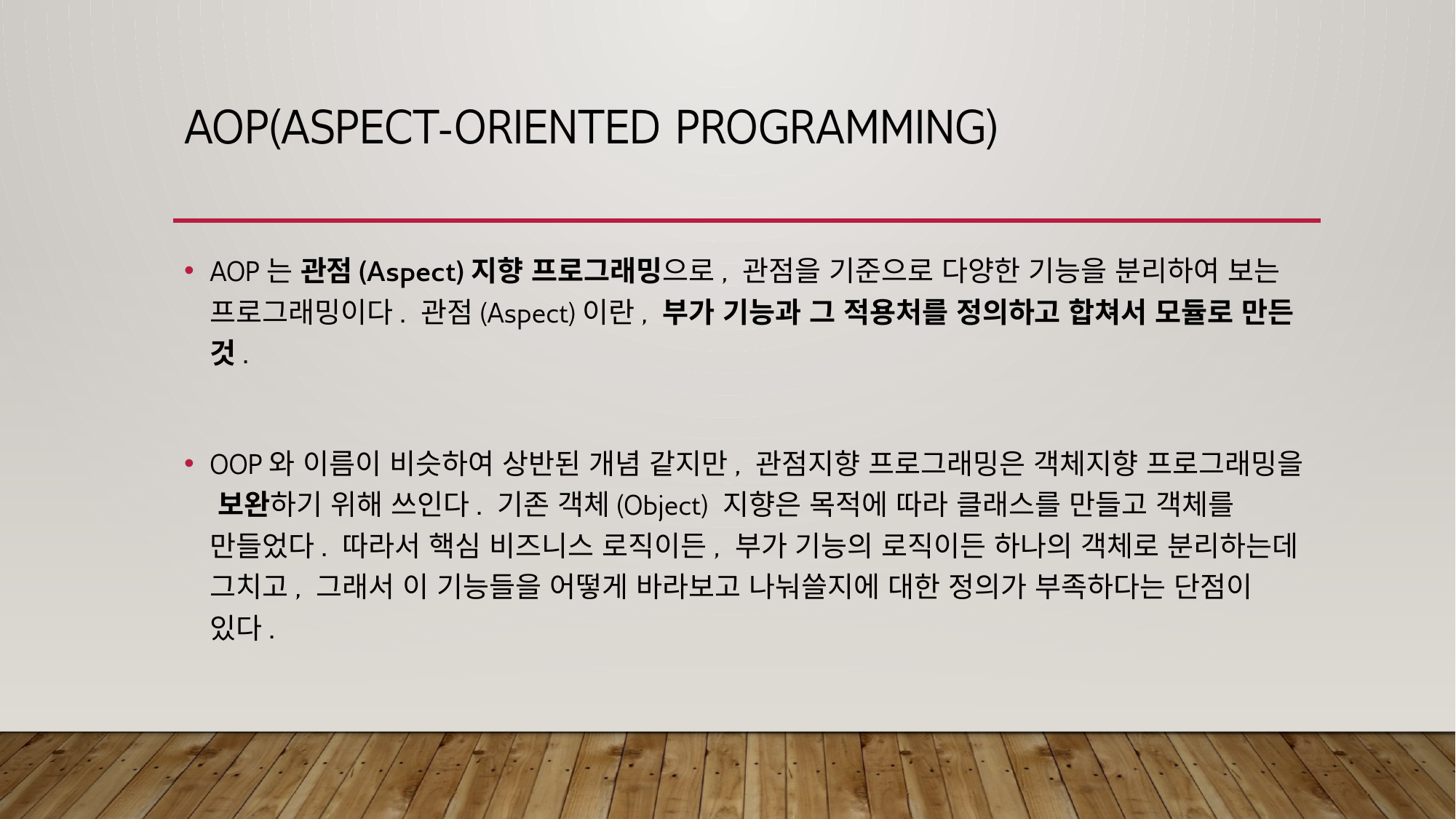

# AOP(Aspect-Oriented Programming)
AOP는 관점(Aspect)지향 프로그래밍으로, 관점을 기준으로 다양한 기능을 분리하여 보는 프로그래밍이다. 관점(Aspect)이란, 부가 기능과 그 적용처를 정의하고 합쳐서 모듈로 만든 것.

OOP와 이름이 비슷하여 상반된 개념 같지만, 관점지향 프로그래밍은 객체지향 프로그래밍을 보완하기 위해 쓰인다. 기존 객체(Object) 지향은 목적에 따라 클래스를 만들고 객체를 만들었다. 따라서 핵심 비즈니스 로직이든, 부가 기능의 로직이든 하나의 객체로 분리하는데 그치고, 그래서 이 기능들을 어떻게 바라보고 나눠쓸지에 대한 정의가 부족하다는 단점이 있다.